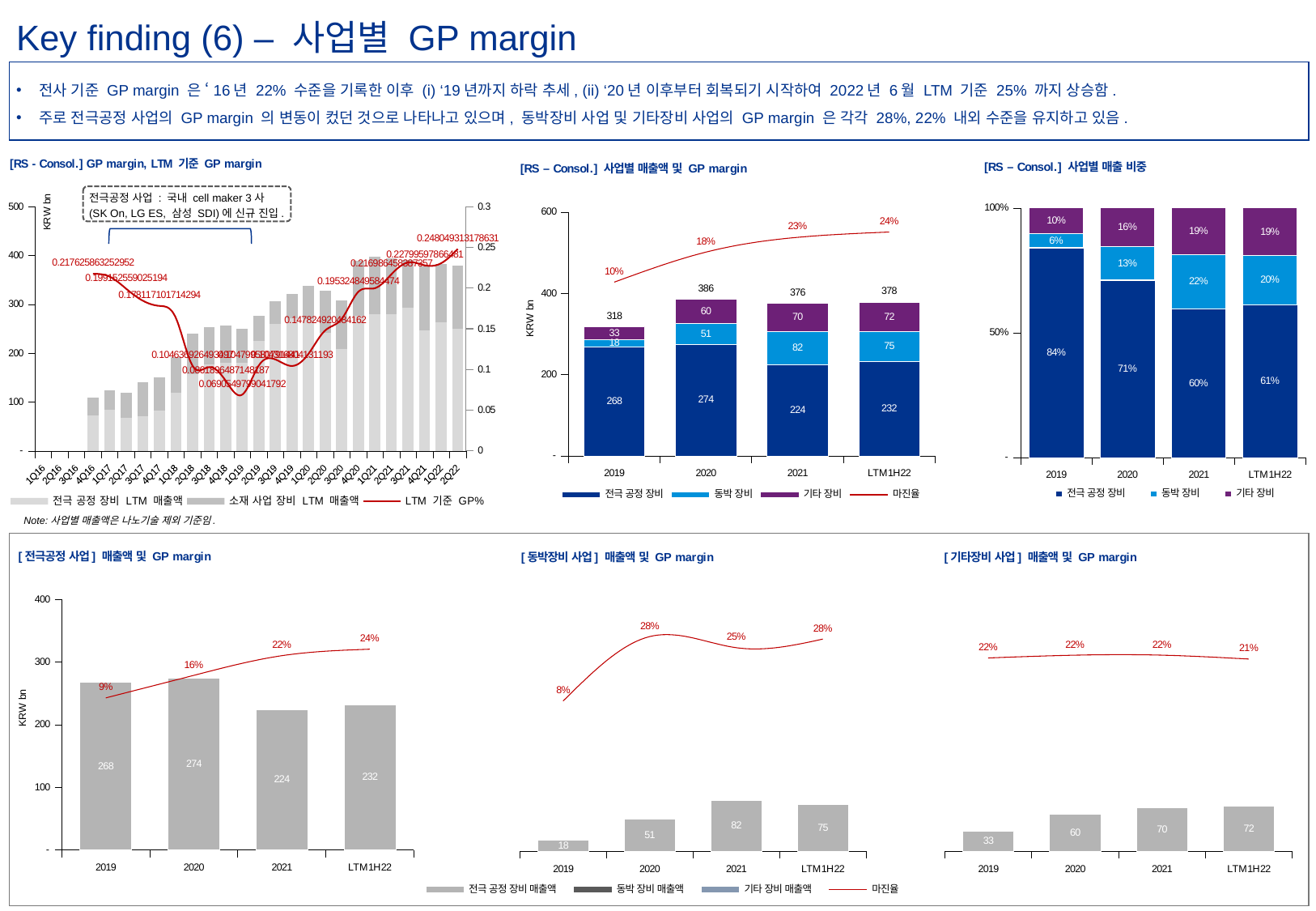

Key finding (6) – 사업별 GP margin
전사 기준 GP margin 은 ‘16년 22% 수준을 기록한 이후 (i) ‘19년까지 하락 추세, (ii) ‘20년 이후부터 회복되기 시작하여 2022년 6월 LTM 기준 25% 까지 상승함.
주로 전극공정 사업의 GP margin 의 변동이 컸던 것으로 나타나고 있으며, 동박장비 사업 및 기타장비 사업의 GP margin 은 각각 28%, 22% 내외 수준을 유지하고 있음.

### Chart: [RS – Consol.] 사업별 매출액 및 GP margin

| Category | 전극 공정 장비 | 동박 장비 | 기타 장비 | 합계 | 마진율 |
|---|---|---|---|---|---|
| 2019 | 267737193677.0028 | 18179630305.388195 | 32508918497.565002 | 318425742479.956 | 0.09851209583192931 |
| 2020 | 274305621677.0 | 51206900413.192696 | 60084402066.0 | 385596924156.1927 | 0.18472549074535505 |
| 2021 | 224280509247.53 | 81549771122.91266 | 69845179418.2 | 375675459788.64264 | 0.22716869220773112 |
| LTM1H22 | 232005632218.0 | 74585027676.61345 | 71853702638.0 | 378444362532.61346 | 0.24238354567119152 |

### Chart: [RS - Consol.] GP margin, LTM 기준 GP margin

| Category | 전극 공정 장비 LTM 매출액 | 소재 사업 장비 LTM 매출액 | LTM 기준 GP% |
|---|---|---|---|
| 1Q16 | None | None | None |
| 2Q16 | None | None | None |
| 3Q16 | None | None | None |
| 4Q16 | 72616000000.0 | 35931852865.0 | 0.2176258632529516 |
| 1Q17 | 83826000000.0 | 39854422713.0 | 0.21406304069186513 |
| 2Q17 | 66787000000.0 | 51713868362.0 | 0.19915255902519444 |
| 3Q17 | 70274000000.0 | 70288794668.0 | 0.184526063701726 |
| 4Q17 | 82431000000.0 | 67346263807.0 | 0.17811710171429357 |
| 1Q18 | 118353000000.0 | 72960413626.0 | 0.16307260348189256 |
| 2Q18 | 156947000000.0 | 82533659130.0 | 0.10463692649349692 |
| 3Q18 | 176220000000.0 | 77899028432.0 | 0.10275224685986284 |
| 4Q18 | 180568000000.0 | 76125204995.0 | 0.08618964871481873 |
| 1Q19 | 181065000000.0 | 69498171447.0 | 0.06905497990417923 |
| 2Q19 | 224355000000.0 | 52091191752.0 | 0.1047995807914413 |
| 3Q19 | 259839000000.0 | 46720953691.0 | 0.11225276113074081 |
| 4Q19 | 270906000000.0 | 50499859528.0 | 0.10431680413119267 |
| 1Q20 | 270585743818.0 | 67021615789.0 | 0.11929709487341673 |
| 2Q20 | 241535018747.0 | 86030028651.0 | 0.14782492048416168 |
| 3Q20 | 208612290936.0 | 98963450094.0 | 0.1621500286883007 |
| 4Q20 | 276664951984.0 | 113385031380.0 | 0.1953248495844743 |
| 1Q21 | 279779155081.53 | 117247038279.47 | 0.19984926221946878 |
| 2Q21 | 279708616017.53 | 113682736730.47 | 0.21698645838735706 |
| 3Q21 | 293883435357.53 | 96973739676.47 | 0.23147560291845692 |
| 4Q21 | 247322864764.53 | 130405532417.47 | 0.2279959786648096 |
| 1Q22 | 263482311678.0 | 118427110384.0 | 0.23054565266972168 |
| 2Q22 | 249783794790.0 | 129818478183.0 | 0.24804931317863138 |

### Chart: [RS – Consol.] 사업별 매출 비중

| Category | 전극 공정 장비 | 동박 장비 | 기타 장비 |
|---|---|---|---|
| 2019 | 0.8408151664869121 | 0.057092212971859686 | 0.10209262054122822 |
| 2020 | 0.7113791747101379 | 0.13279903755780598 | 0.15582178773205613 |
| 2021 | 0.5970060151752037 | 0.21707505507225058 | 0.18591892975254581 |
| LTM1H22 | 0.613050834382574 | 0.1970832044569983 | 0.18986596116042767 |
전극공정 사업 : 국내 cell maker 3사(SK On, LG ES, 삼성 SDI)에 신규 진입.
Note:사업별 매출액은 나노기술 제외 기준임.

### Chart: [전극공정 사업] 매출액 및 GP margin

| Category | 전극 공정 장비 매출액 | 동박 장비 매출액 | 기타 장비 매출액 |  | 마진율 |
|---|---|---|---|---|---|
| 2019 | 267737193677.0028 | None | None | None | 0.0856353652718299 |
| 2020 | 274305621677.0 | None | None | None | 0.15754772317257323 |
| 2021 | 224280509247.53 | None | None | None | 0.2203363402455097 |
| LTM1H22 | 232005632218.0 | None | None | None | 0.2410721988170439 |
왼쪽 하단 전극 공정 장비 그래프 수정

### Chart: [동박장비 사업] 매출액 및 GP margin

| Category | 국내 3사 매출액 | 동박 장비 매출액 | 기타 고객 매출액 | 합계 | 마진율 |
|---|---|---|---|---|---|
| 2019 | None | 18179630305.388195 | None | None | 0.0787538641212692 |
| 2020 | None | 51206900413.192696 | None | None | 0.28368553753329334 |
| 2021 | None | 81549771122.91266 | None | None | 0.24823680691728536 |
| LTM1H22 | None | 74585027676.61345 | None | None | 0.2755862212228156 |

### Chart: [기타장비 사업] 매출액 및 GP margin

| Category | 국내 3사 매출액 | 중국 고객 매출액 | 기타 고객 매출액 | 합계 | 마진율 |
|---|---|---|---|---|---|
| 2019 | None | None | 32508918497.565 | None | 0.21561156354166125 |
| 2020 | None | None | 60084402066.0 | None | 0.2244625454050224 |
| 2021 | None | None | 69845179418.2 | None | 0.22450943130157844 |
| LTM1H22 | None | None | 71853702638.0 | None | 0.2121529167786851 |